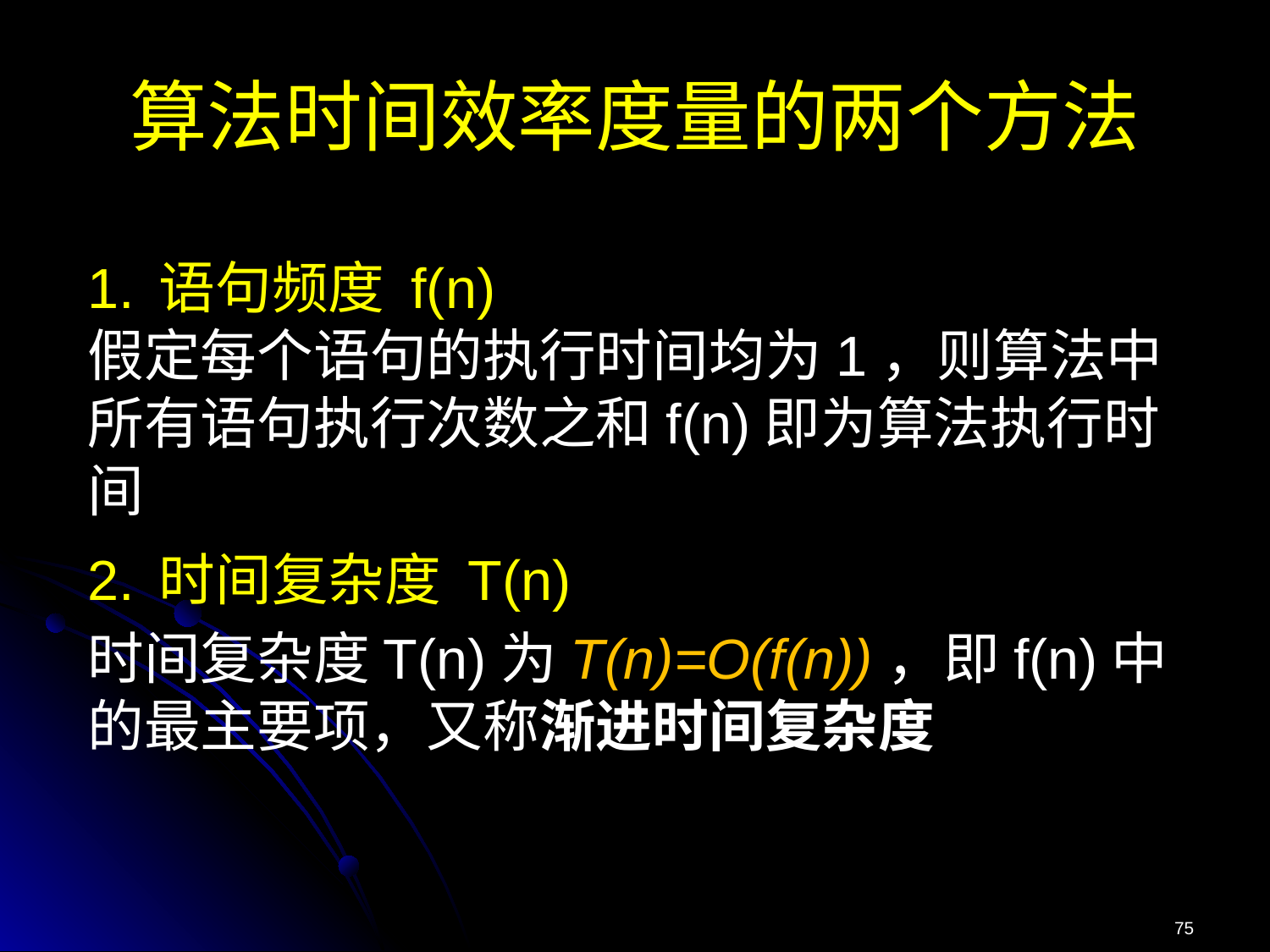

算法时间效率度量的两个方法
语句频度 f(n)
假定每个语句的执行时间均为1，则算法中所有语句执行次数之和f(n)即为算法执行时间
时间复杂度 T(n)
时间复杂度T(n)为T(n)=O(f(n))，即f(n)中的最主要项，又称渐进时间复杂度

75